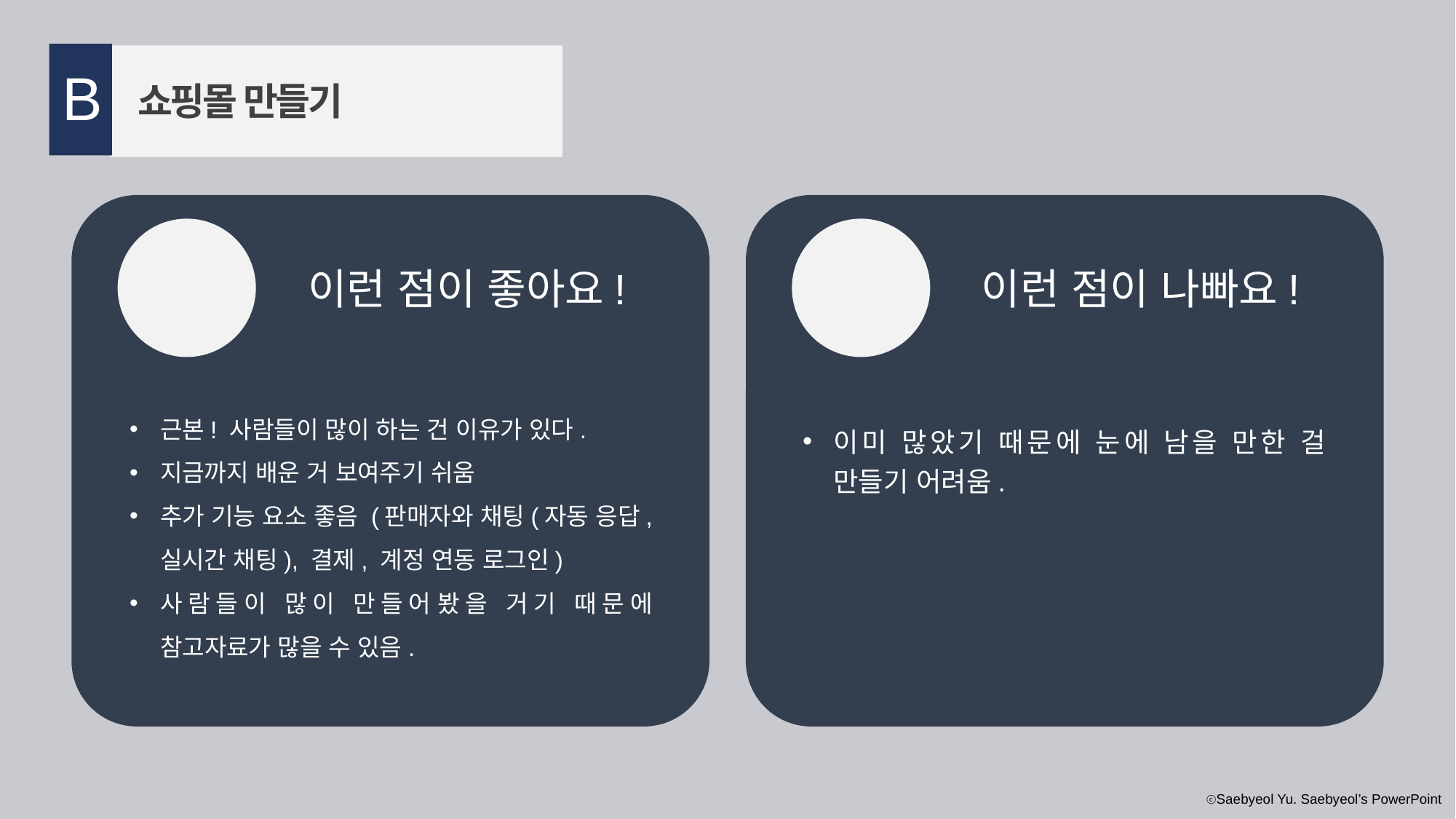

B
쇼핑몰 만들기

이런 점이 좋아요!

이런 점이 나빠요!
근본! 사람들이 많이 하는 건 이유가 있다.
지금까지 배운 거 보여주기 쉬움
추가 기능 요소 좋음 (판매자와 채팅(자동 응답, 실시간 채팅), 결제, 계정 연동 로그인)
사람들이 많이 만들어봤을 거기 때문에 참고자료가 많을 수 있음.
이미 많았기 때문에 눈에 남을 만한 걸 만들기 어려움.